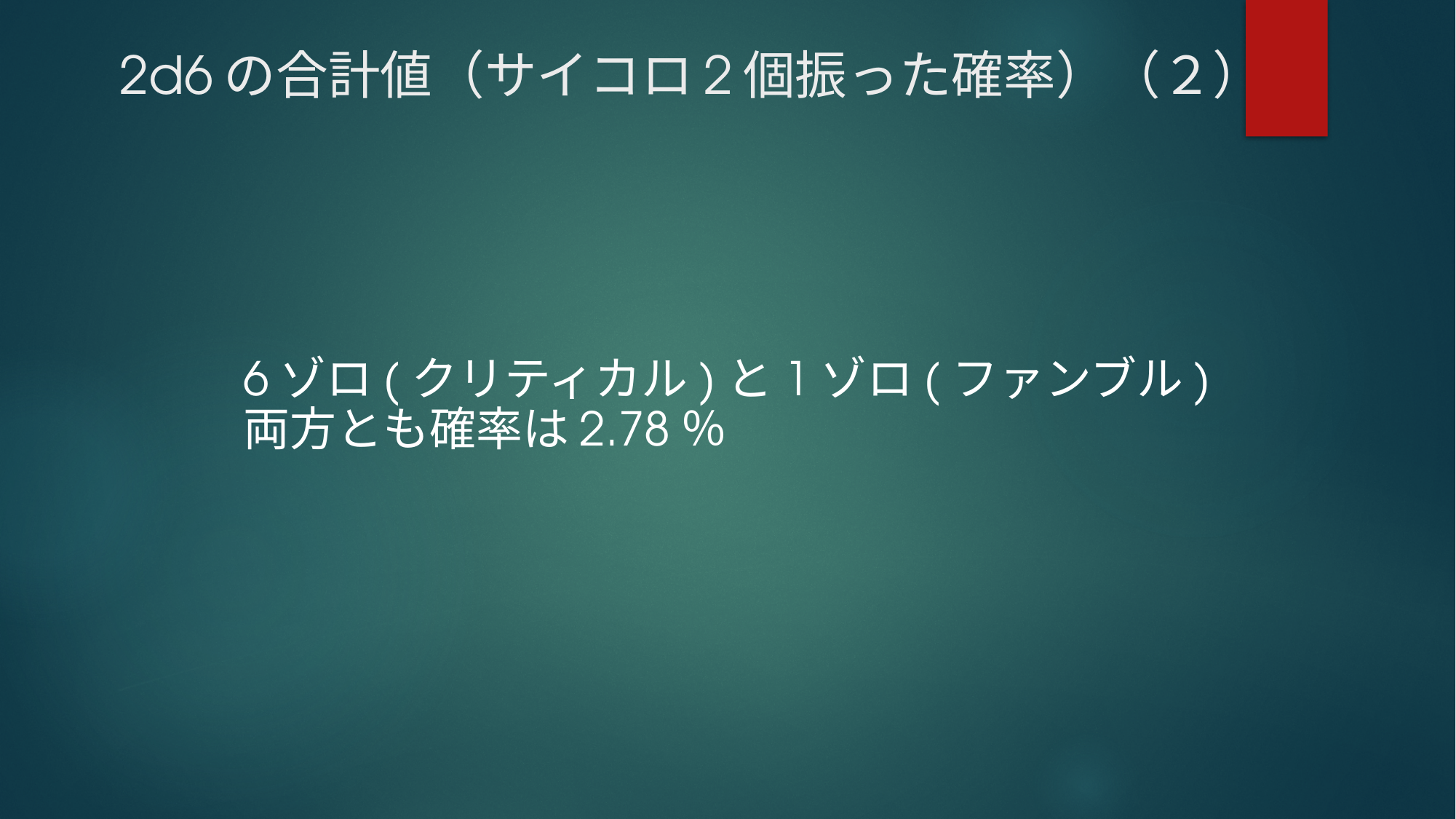

2d6の合計値（サイコロ2個振った確率）（２）
6ゾロ(クリティカル)と1ゾロ(ファンブル)
両方とも確率は2.78％